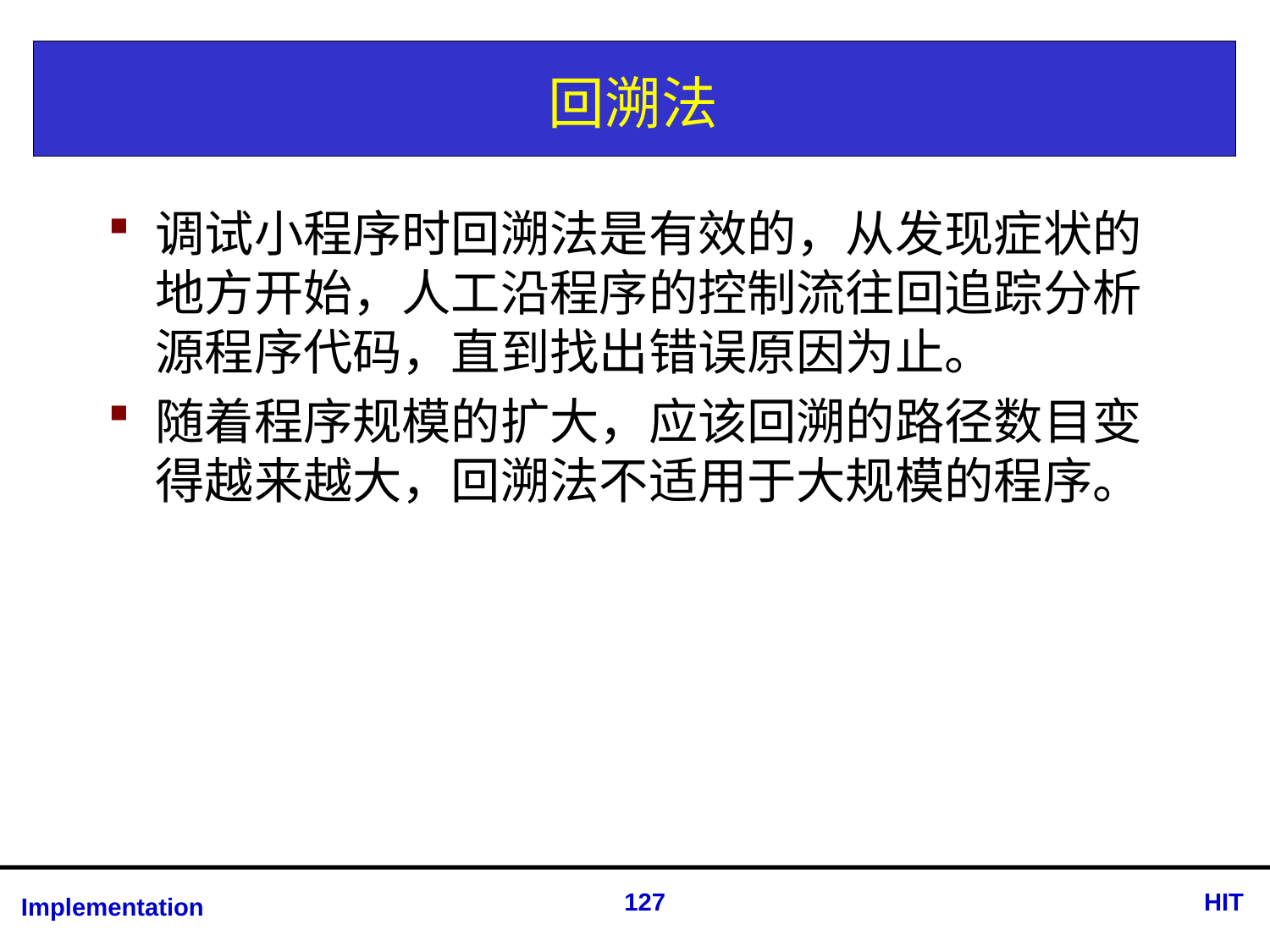

# 回溯法
调试小程序时回溯法是有效的，从发现症状的地方开始，人工沿程序的控制流往回追踪分析源程序代码，直到找出错误原因为止。
随着程序规模的扩大，应该回溯的路径数目变得越来越大，回溯法不适用于大规模的程序。